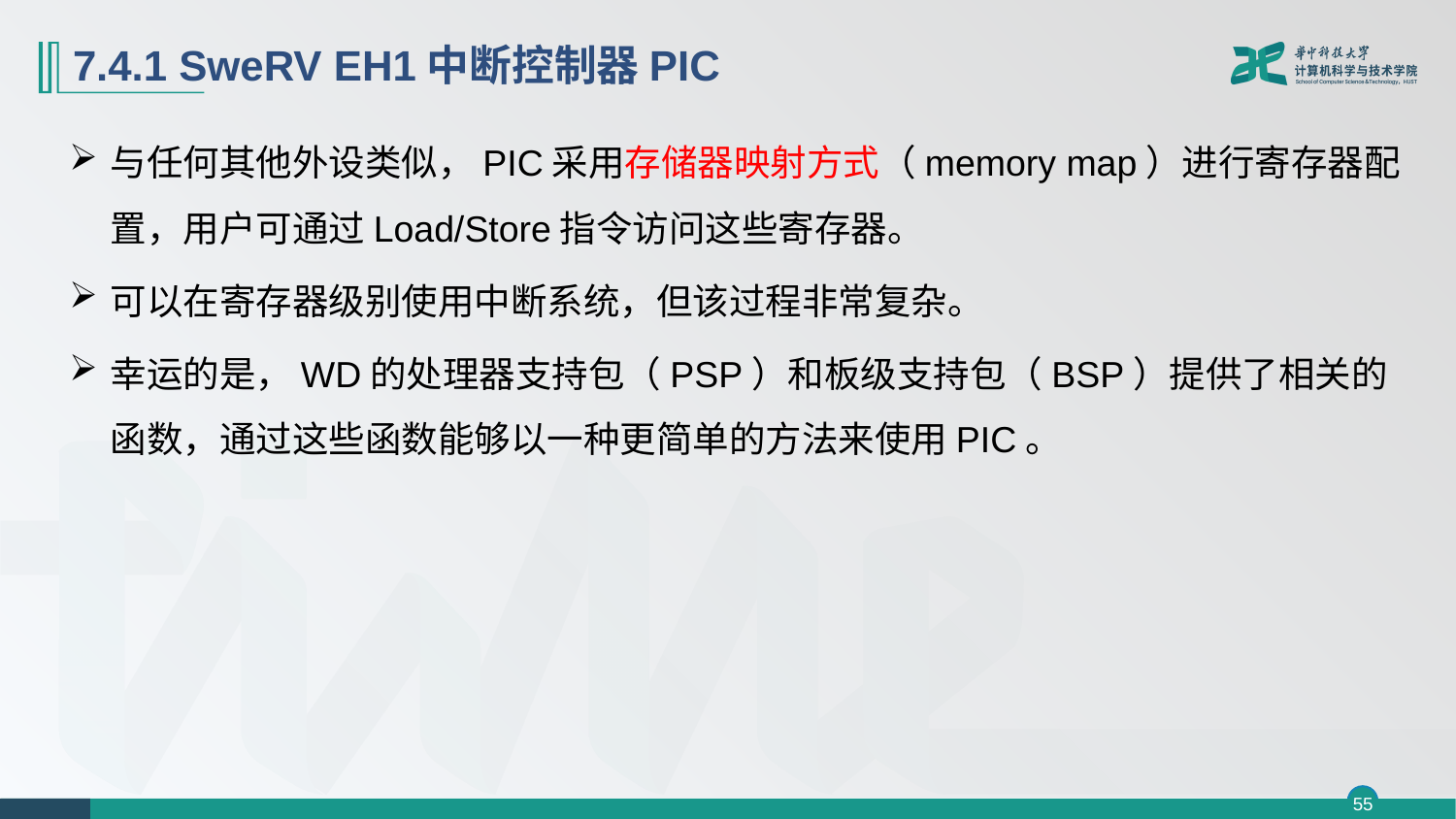

# 7.4.1 SweRV EH1中断控制器PIC
与任何其他外设类似，PIC采用存储器映射方式（memory map）进行寄存器配置，用户可通过Load/Store指令访问这些寄存器。
可以在寄存器级别使用中断系统，但该过程非常复杂。
幸运的是，WD的处理器支持包（PSP）和板级支持包（BSP）提供了相关的函数，通过这些函数能够以一种更简单的方法来使用PIC。